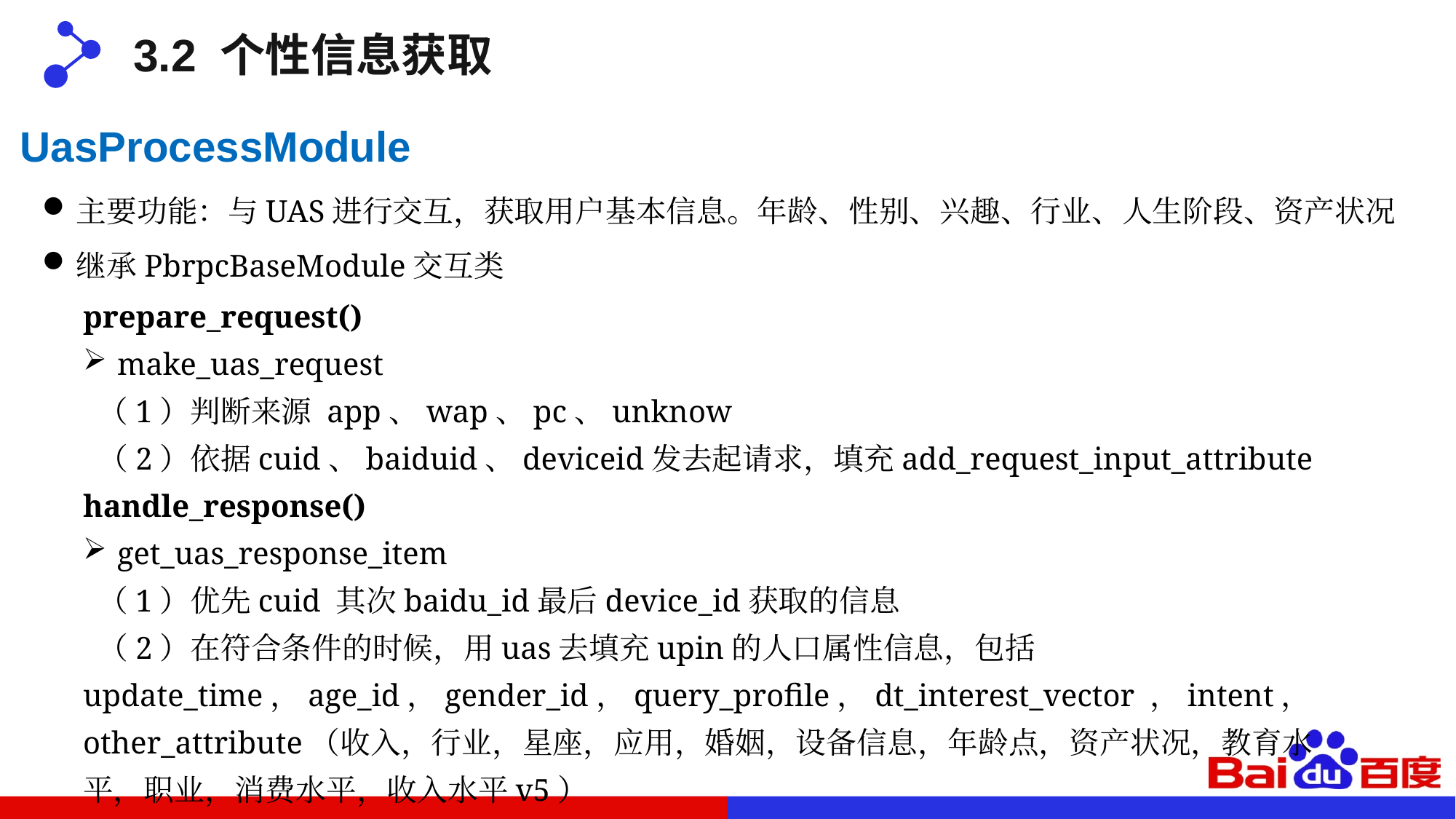

3.2 个性信息获取
UasProcessModule
主要功能：与UAS进行交互，获取用户基本信息。年龄、性别、兴趣、行业、人生阶段、资产状况
继承PbrpcBaseModule交互类
prepare_request()
make_uas_request
 （1）判断来源 app、wap、pc、unknow
 （2）依据cuid、baiduid、deviceid发去起请求，填充add_request_input_attribute
handle_response()
get_uas_response_item
 （1）优先cuid 其次baidu_id最后device_id获取的信息
 （2）在符合条件的时候，用uas去填充upin的人口属性信息，包括update_time，age_id，gender_id，query_profile，dt_interest_vector ，intent，other_attribute（收入，行业，星座，应用，婚姻，设备信息，年龄点，资产状况，教育水平，职业，消费水平，收入水平v5）